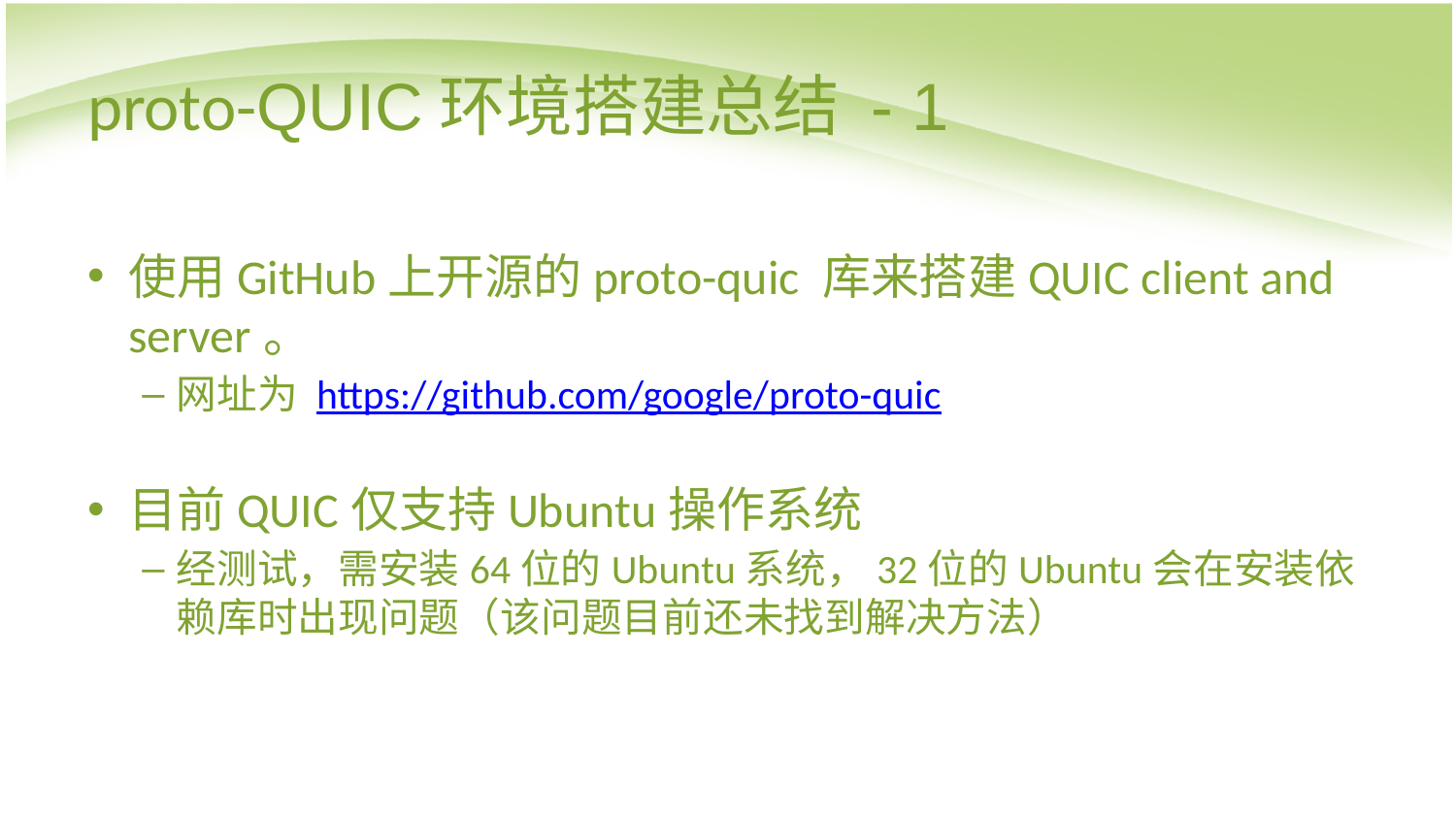

# proto-QUIC环境搭建总结 - 1
使用GitHub上开源的proto-quic 库来搭建QUIC client and server。
网址为 https://github.com/google/proto-quic

目前QUIC仅支持Ubuntu操作系统
经测试，需安装64位的Ubuntu系统，32位的Ubuntu会在安装依赖库时出现问题（该问题目前还未找到解决方法）